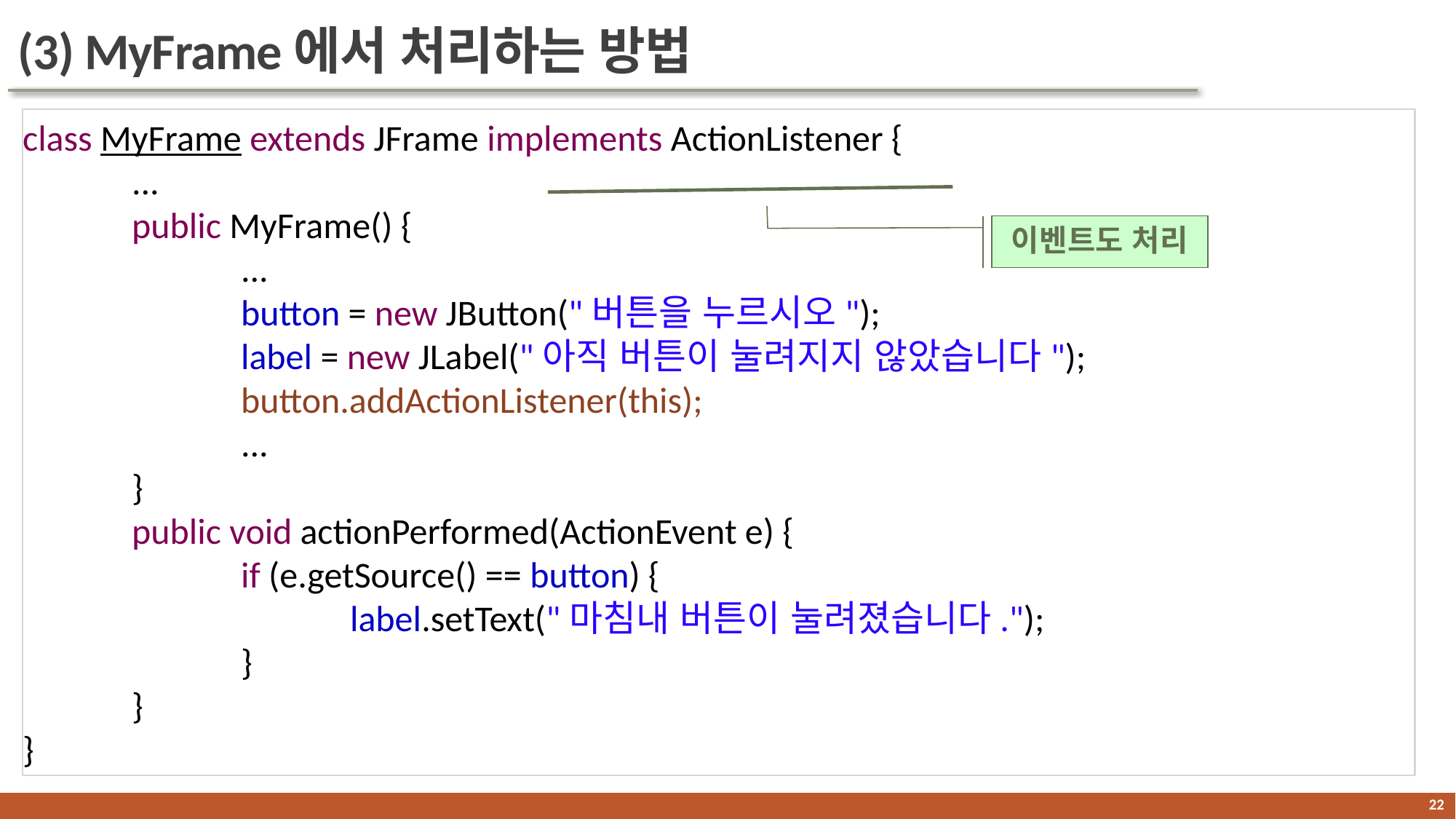

# (3) MyFrame에서 처리하는 방법
class MyFrame extends JFrame implements ActionListener {
	...
	public MyFrame() {
		...
		button = new JButton("버튼을 누르시오");
		label = new JLabel("아직 버튼이 눌려지지 않았습니다");
		button.addActionListener(this);
		...
	}
	public void actionPerformed(ActionEvent e) {
		if (e.getSource() == button) {
			label.setText("마침내 버튼이 눌려졌습니다.");
		}
	}
}

이벤트도 처리
22